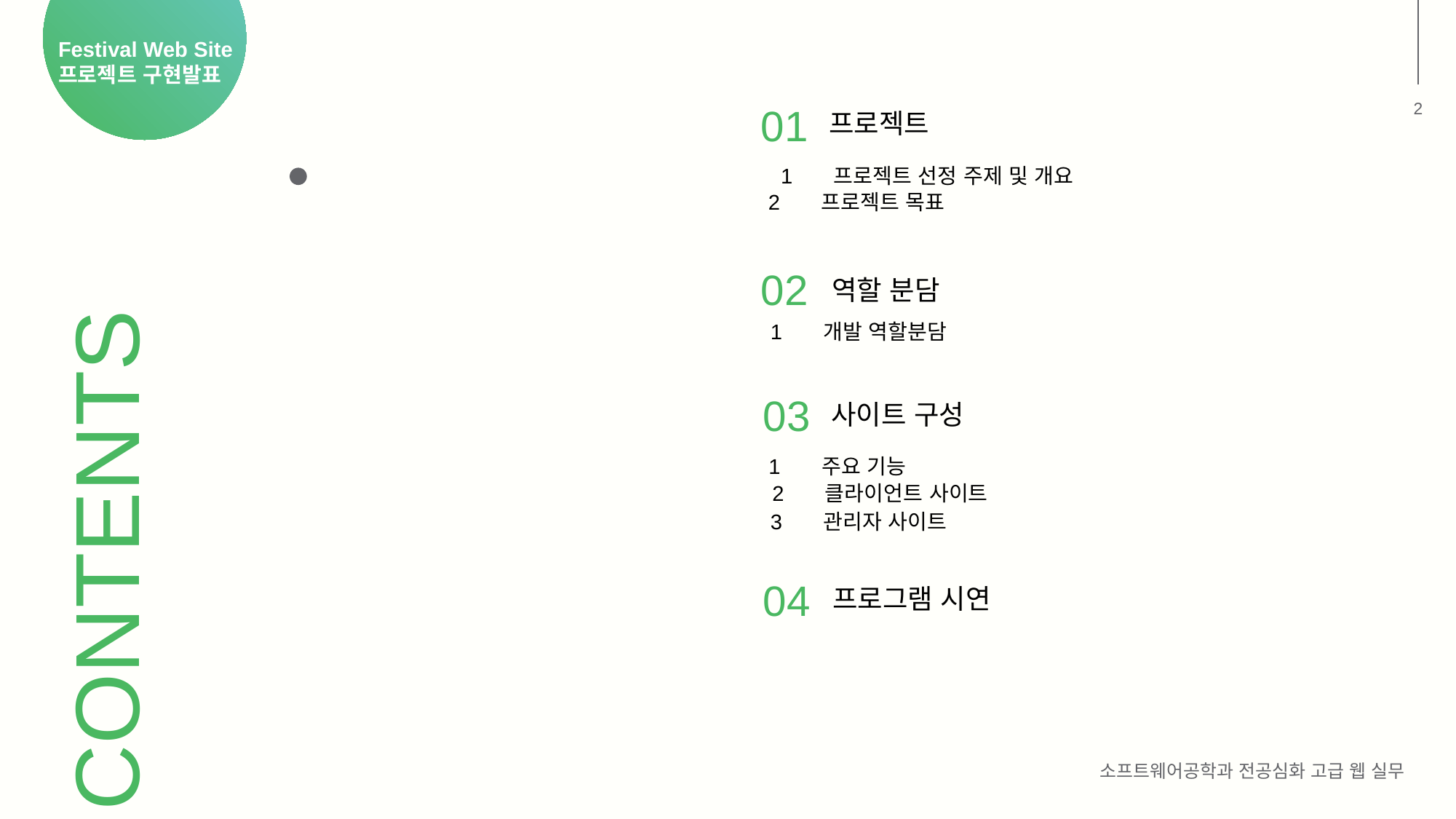

Festival Web Site
프로젝트 구현발표
2
01
프로젝트
1      프로젝트 선정 주제 및 개요
2      프로젝트 목표

02
역할 분담
1      개발 역할분담
03
사이트 구성
1      주요 기능
2      클라이언트 사이트
CONTENTS
3      관리자 사이트
04
프로그램 시연
소프트웨어공학과 전공심화 고급 웹 실무